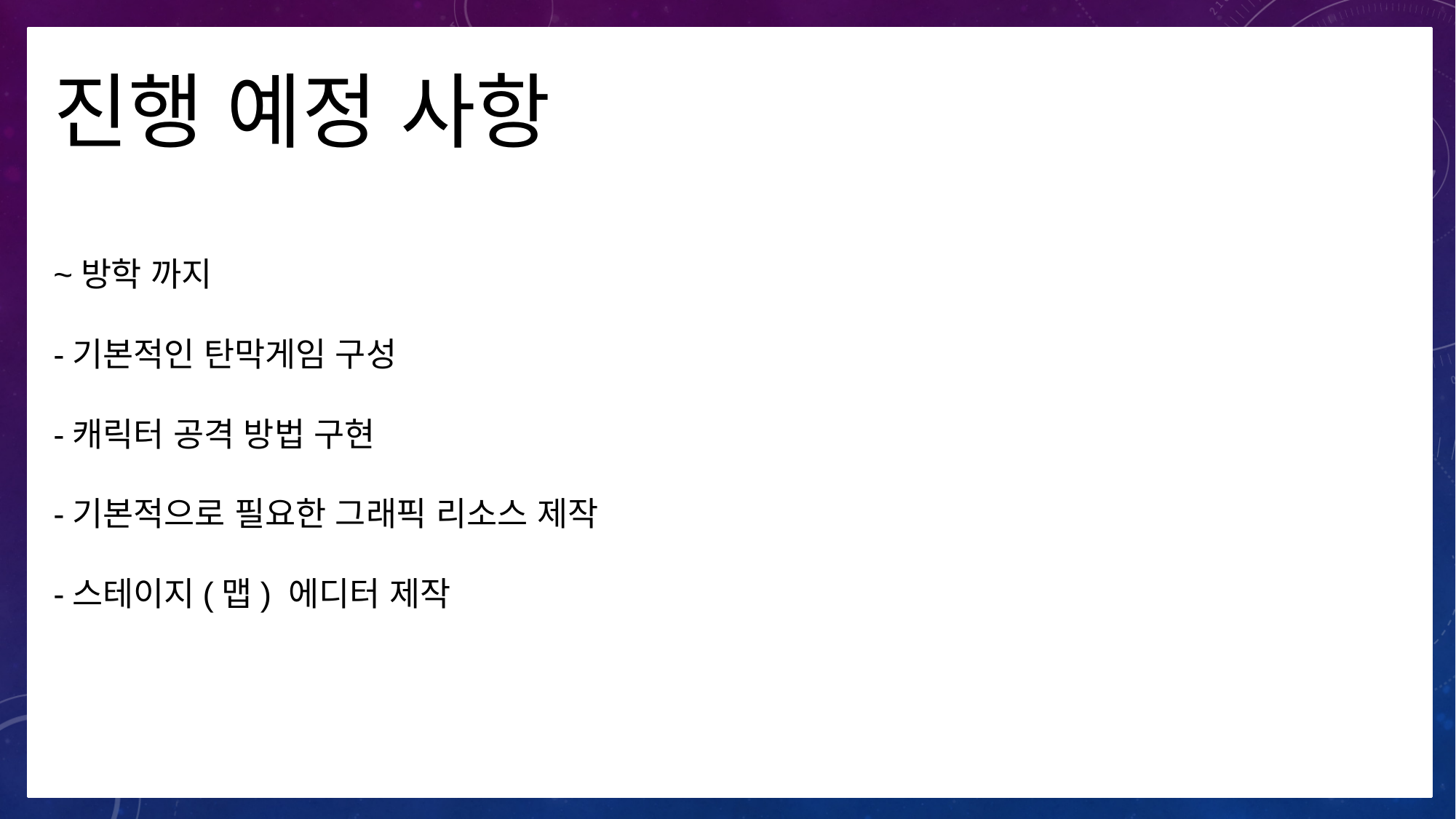

진행 예정 사항

~방학 까지
-기본적인 탄막게임 구성
-캐릭터 공격 방법 구현
-기본적으로 필요한 그래픽 리소스 제작
-스테이지(맵) 에디터 제작